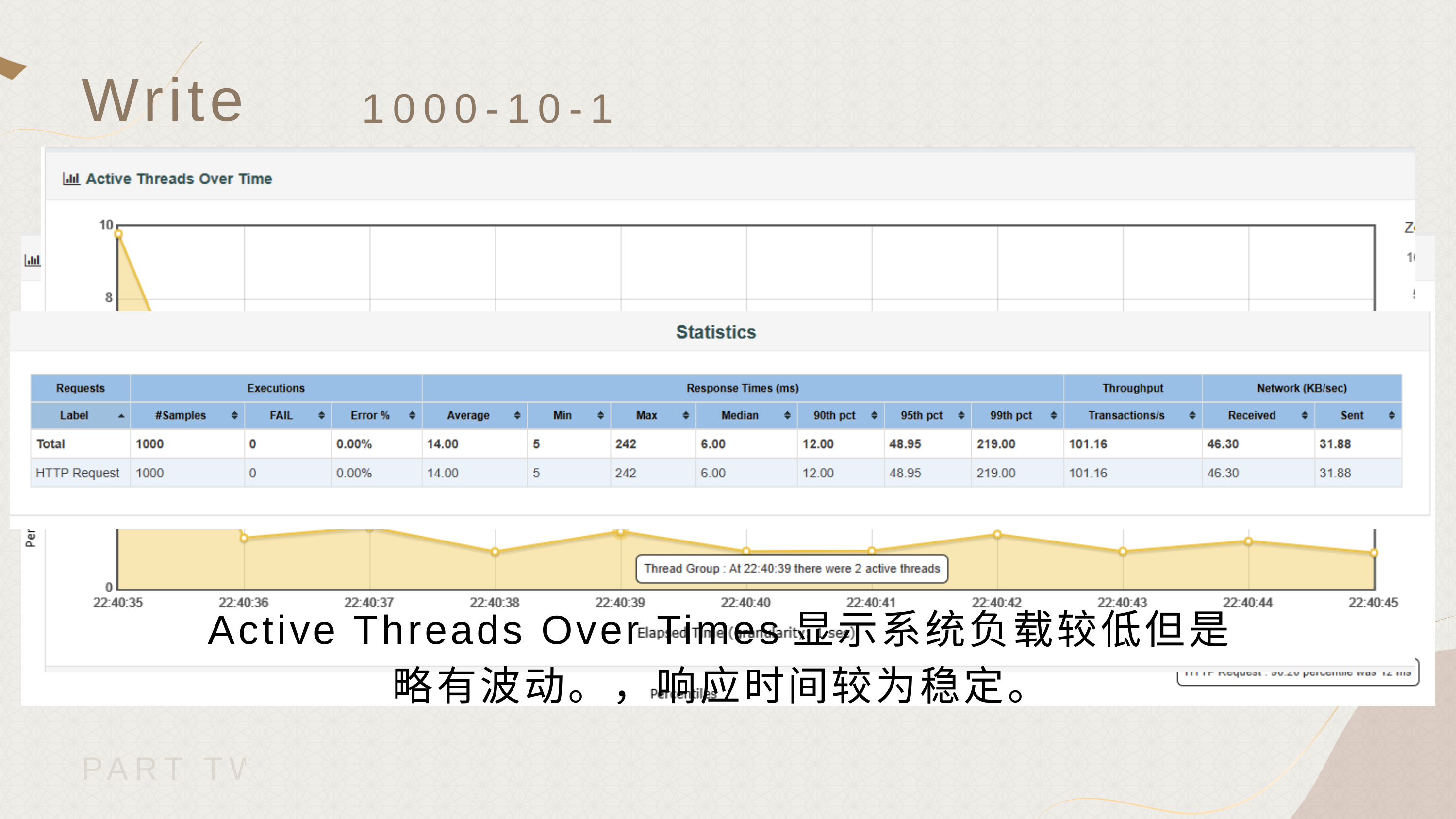

Write
1000-10-1

Active Threads Over Times显示系统负载较低但是略有波动。，响应时间较为稳定。

PART TWO